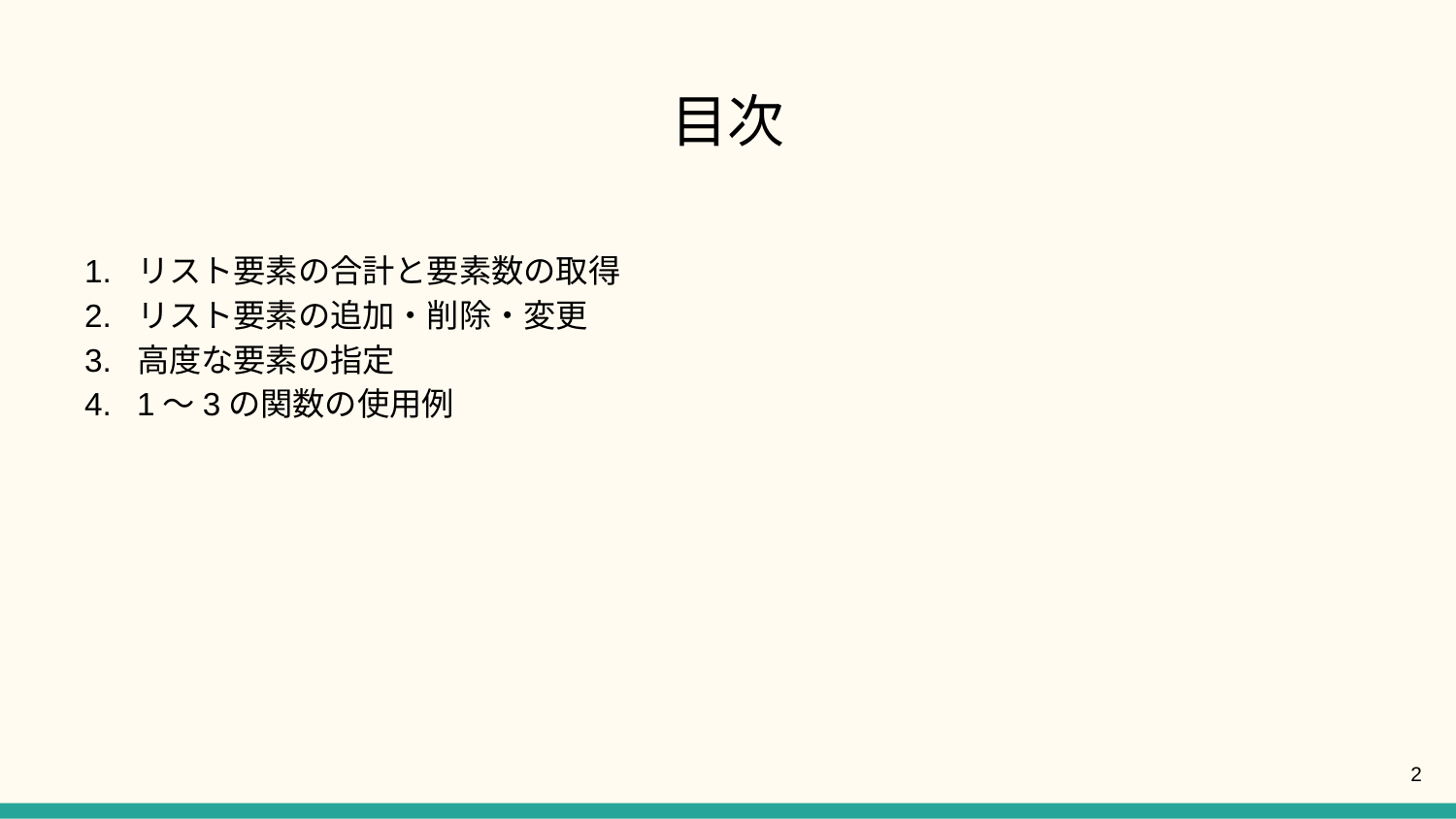

# 目次

リスト要素の合計と要素数の取得
リスト要素の追加・削除・変更
高度な要素の指定
1～3の関数の使用例
2